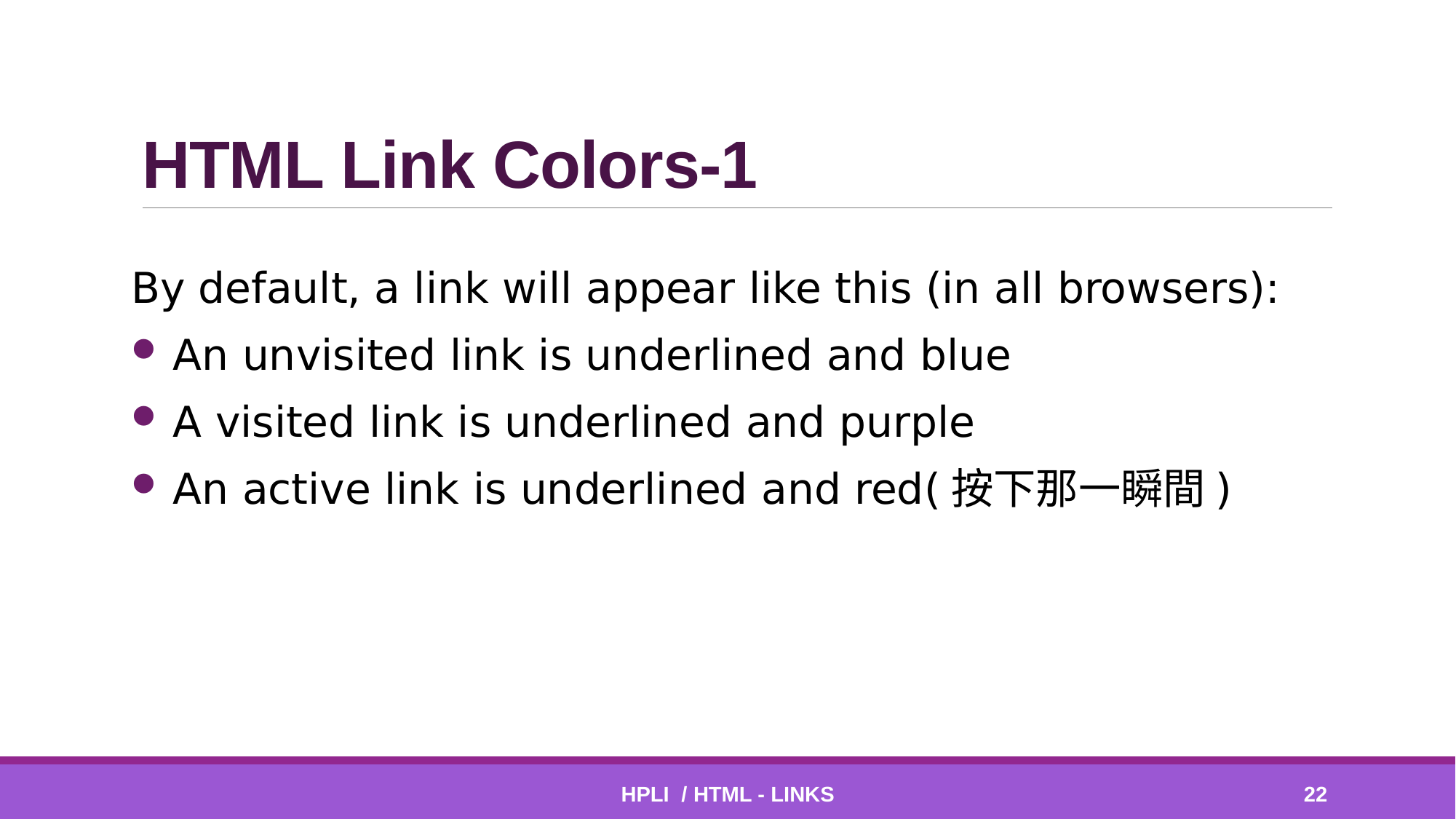

# HTML Link Colors-1
By default, a link will appear like this (in all browsers):
An unvisited link is underlined and blue
A visited link is underlined and purple
An active link is underlined and red(按下那一瞬間)
HPLI  / HTML - Links
22